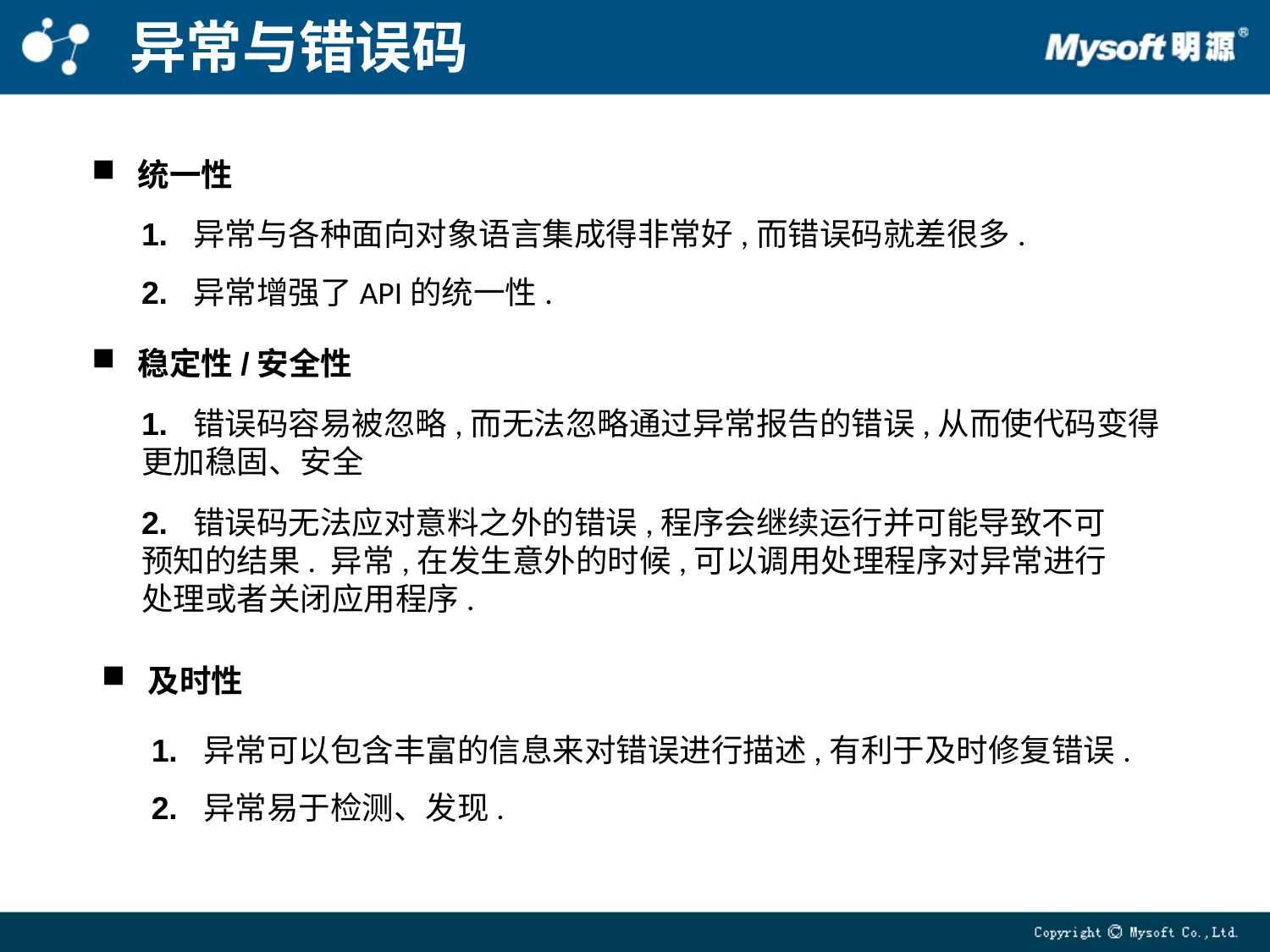

异常与错误码
  统一性
1.  异常与各种面向对象语言集成得非常好,而错误码就差很多.
2.  异常增强了API的统一性.
  稳定性/安全性
1.  错误码容易被忽略,而无法忽略通过异常报告的错误,从而使代码变得更加稳固、安全
2.  错误码无法应对意料之外的错误,程序会继续运行并可能导致不可预知的结果. 异常,在发生意外的时候,可以调用处理程序对异常进行处理或者关闭应用程序.
  及时性
1.  异常可以包含丰富的信息来对错误进行描述,有利于及时修复错误.
2.  异常易于检测、发现.